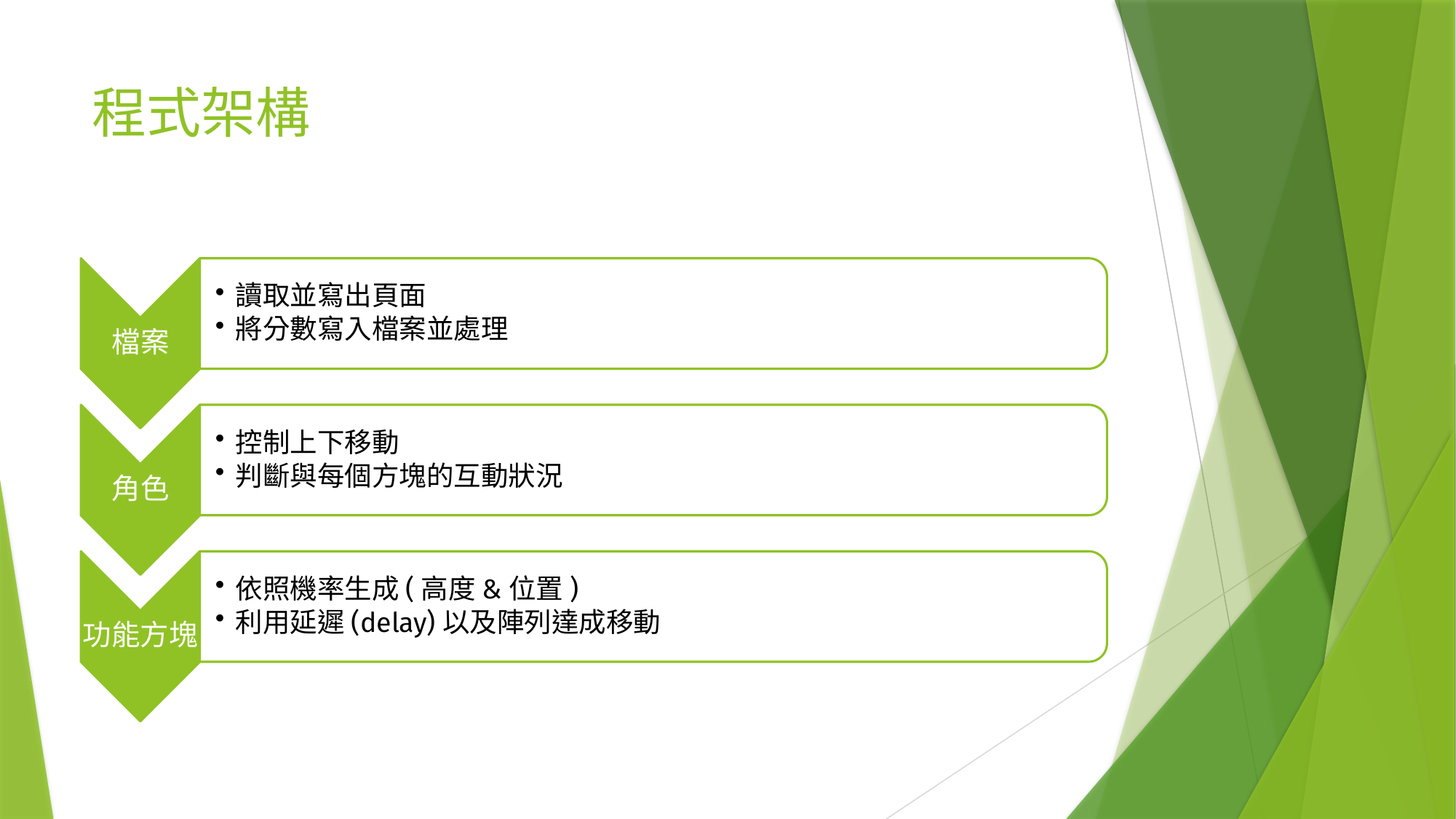

# 程式架構
檔案
讀取並寫出頁面
將分數寫入檔案並處理
角色
控制上下移動
判斷與每個方塊的互動狀況
功能方塊
依照機率生成(高度&位置)
利用延遲(delay)以及陣列達成移動